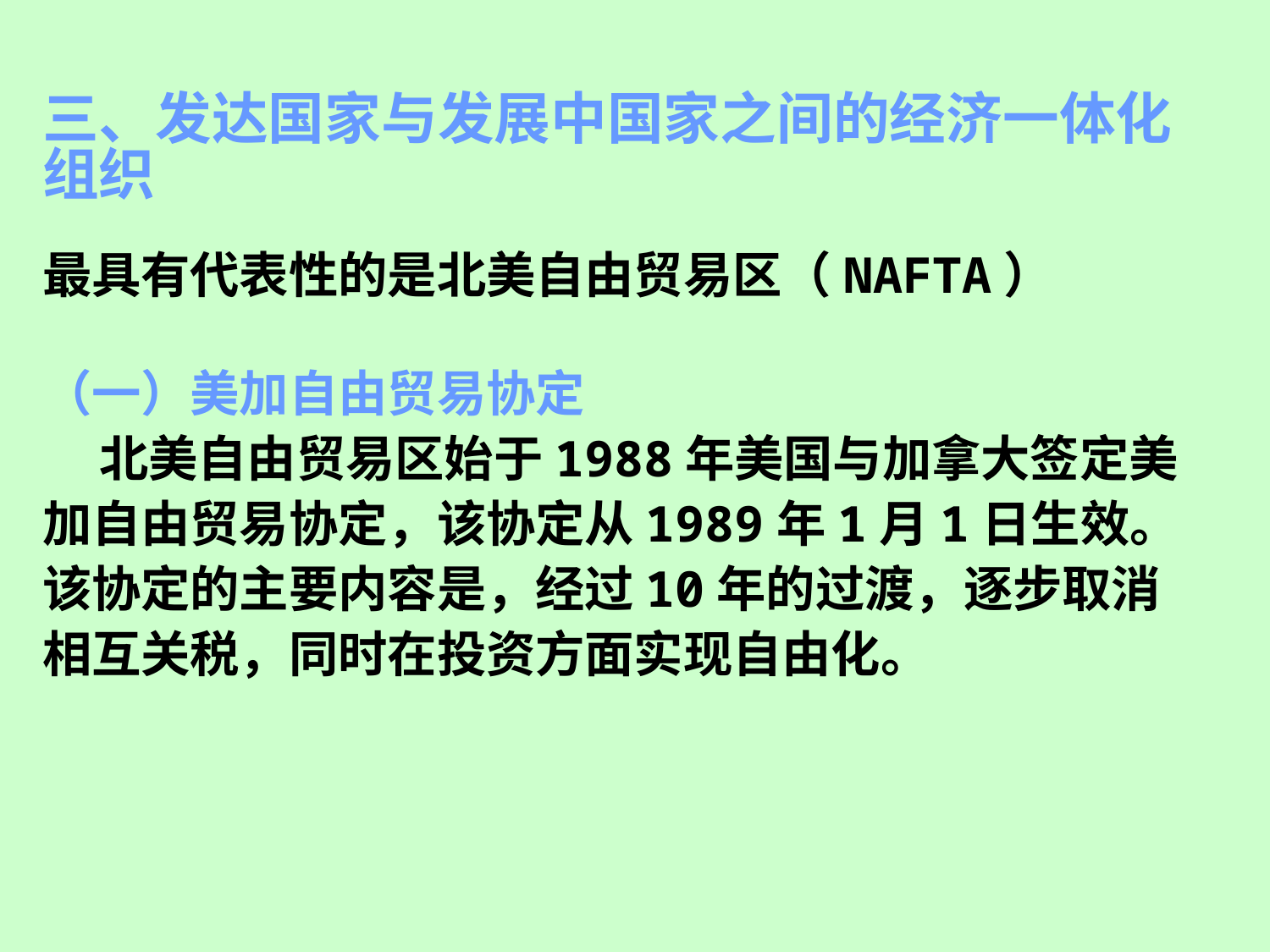

三、发达国家与发展中国家之间的经济一体化组织

最具有代表性的是北美自由贸易区（NAFTA）

（一）美加自由贸易协定
    北美自由贸易区始于1988年美国与加拿大签定美加自由贸易协定，该协定从1989年1月1日生效。该协定的主要内容是，经过10年的过渡，逐步取消相互关税，同时在投资方面实现自由化。
20